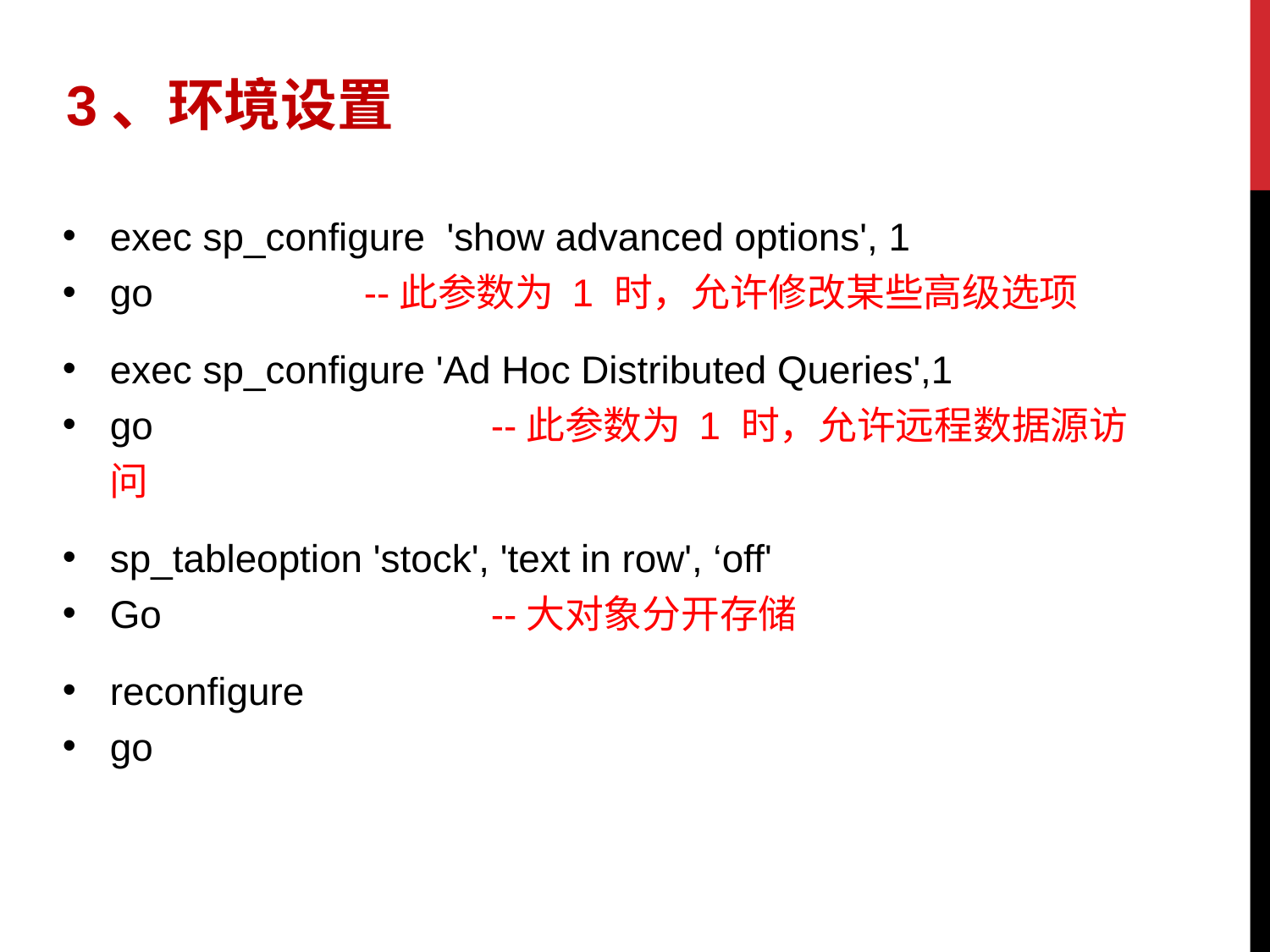

3、环境设置
exec sp_configure  'show advanced options', 1
go      		--此参数为 1 时，允许修改某些高级选项
exec sp_configure 'Ad Hoc Distributed Queries',1
go 			--此参数为 1 时，允许远程数据源访问
sp_tableoption 'stock', 'text in row', ‘off'
Go			--大对象分开存储
reconfigure
go